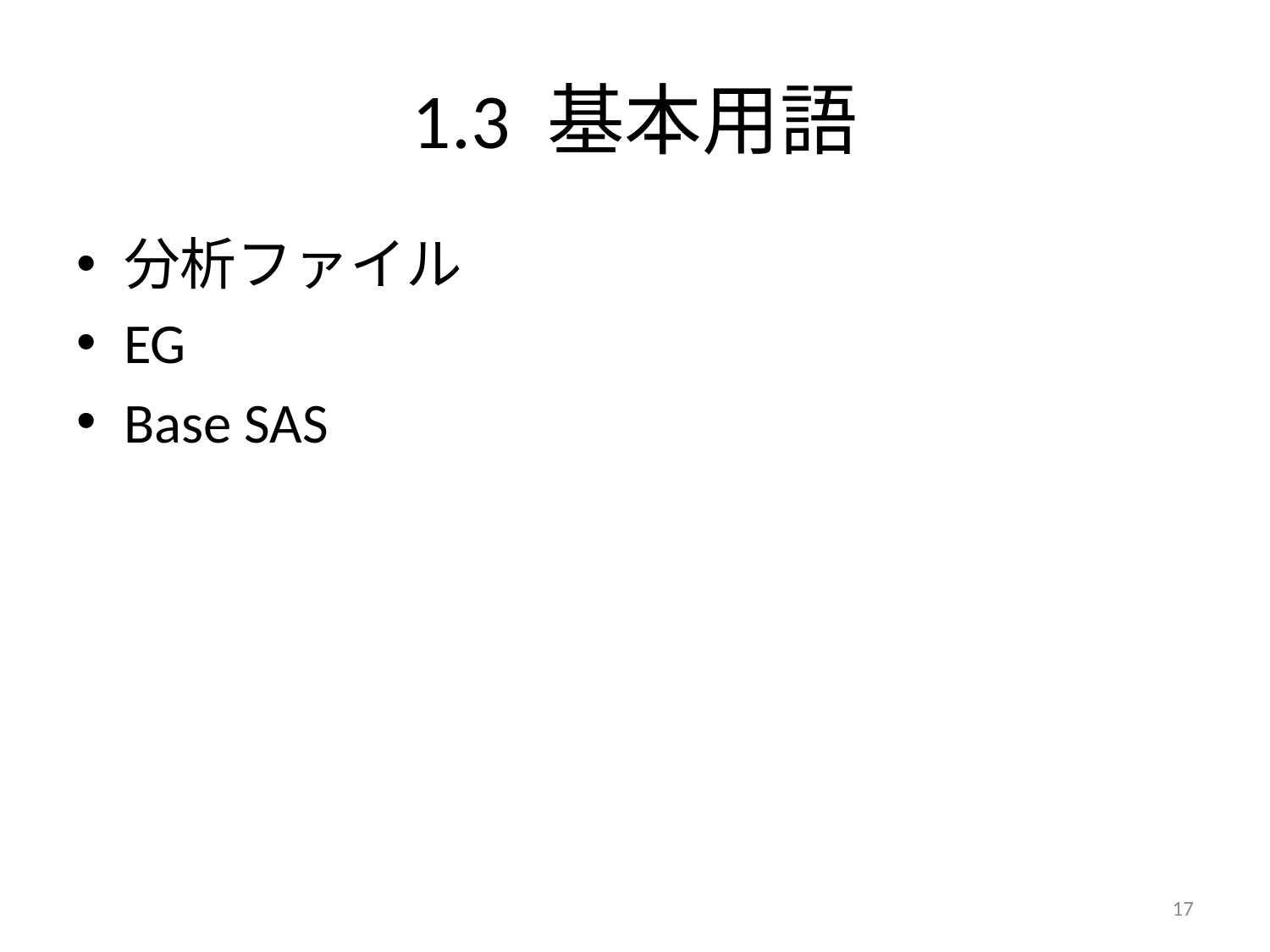

# 1.3 基本用語
分析ファイル
EG
Base SAS
17